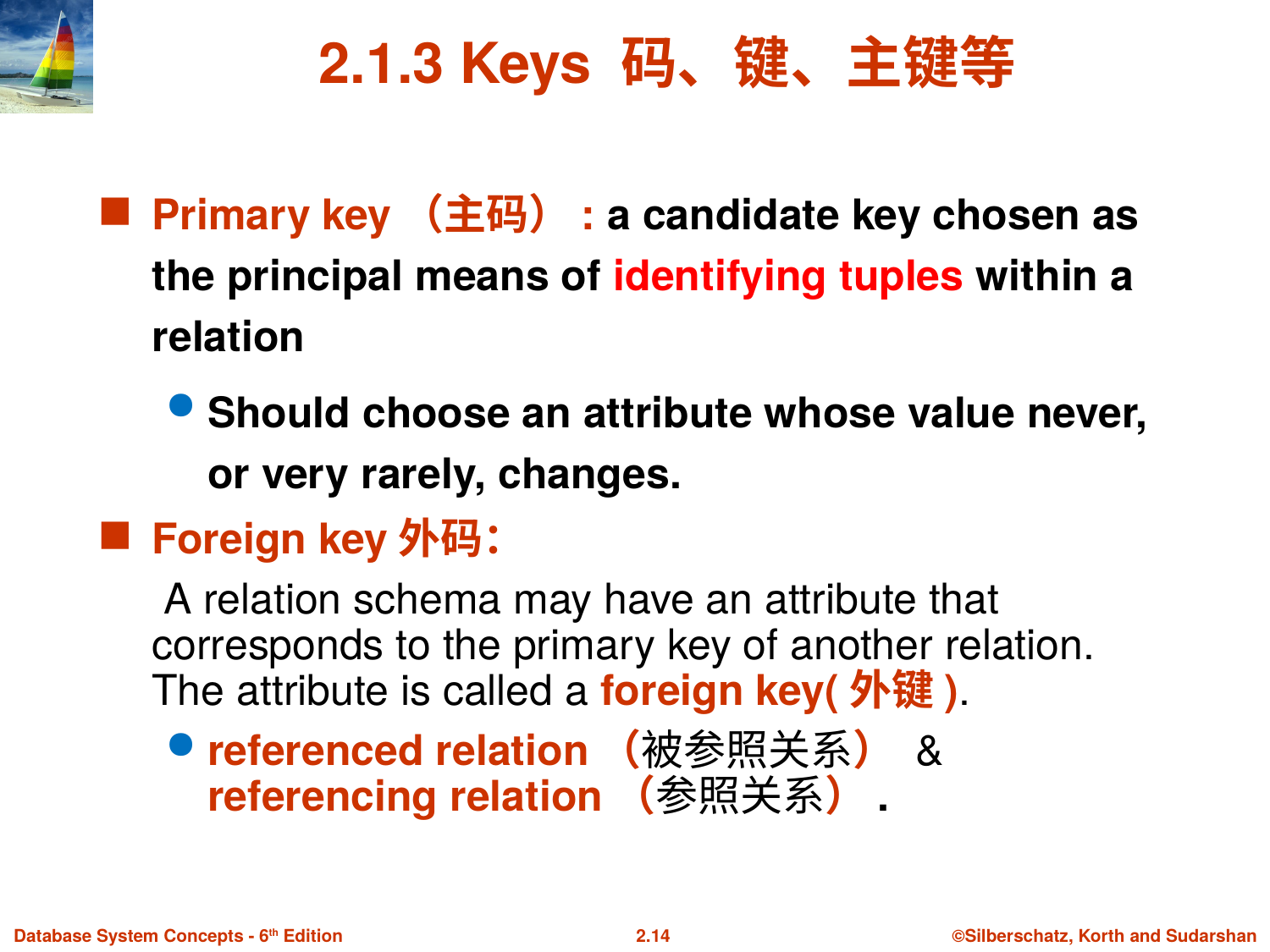

# 2.1.3 Keys 码、键、主键等
Primary key（主码）: a candidate key chosen as the principal means of identifying tuples within a relation
Should choose an attribute whose value never, or very rarely, changes.
Foreign key外码：
     A relation schema may have an attribute that corresponds to the primary key of another relation.  The attribute is called a foreign key(外键).
referenced relation（被参照关系） & referencing relation（参照关系）.